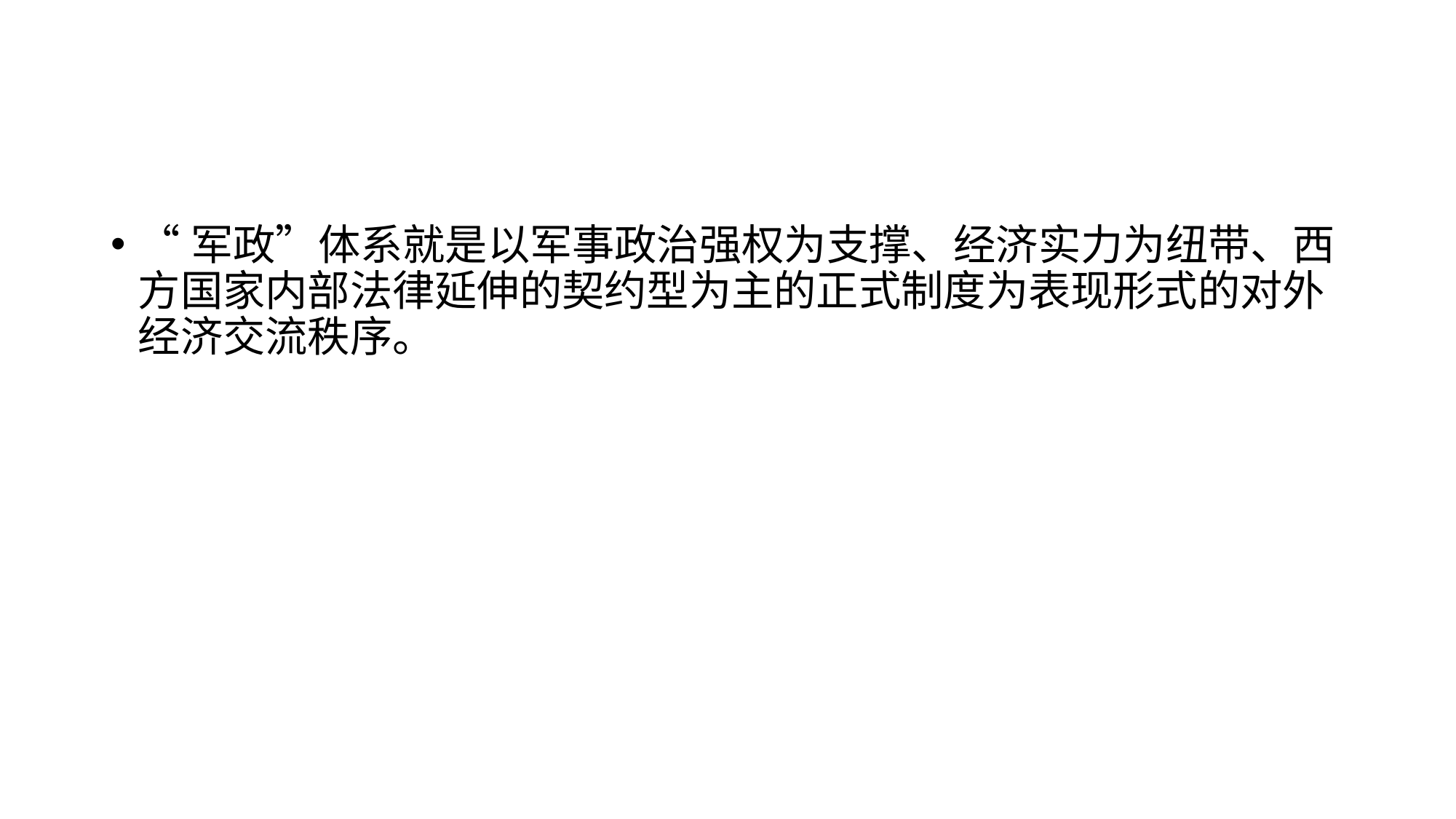

“军政”体系就是以军事政治强权为支撑、经济实力为纽带、西方国家内部法律延伸的契约型为主的正式制度为表现形式的对外经济交流秩序。